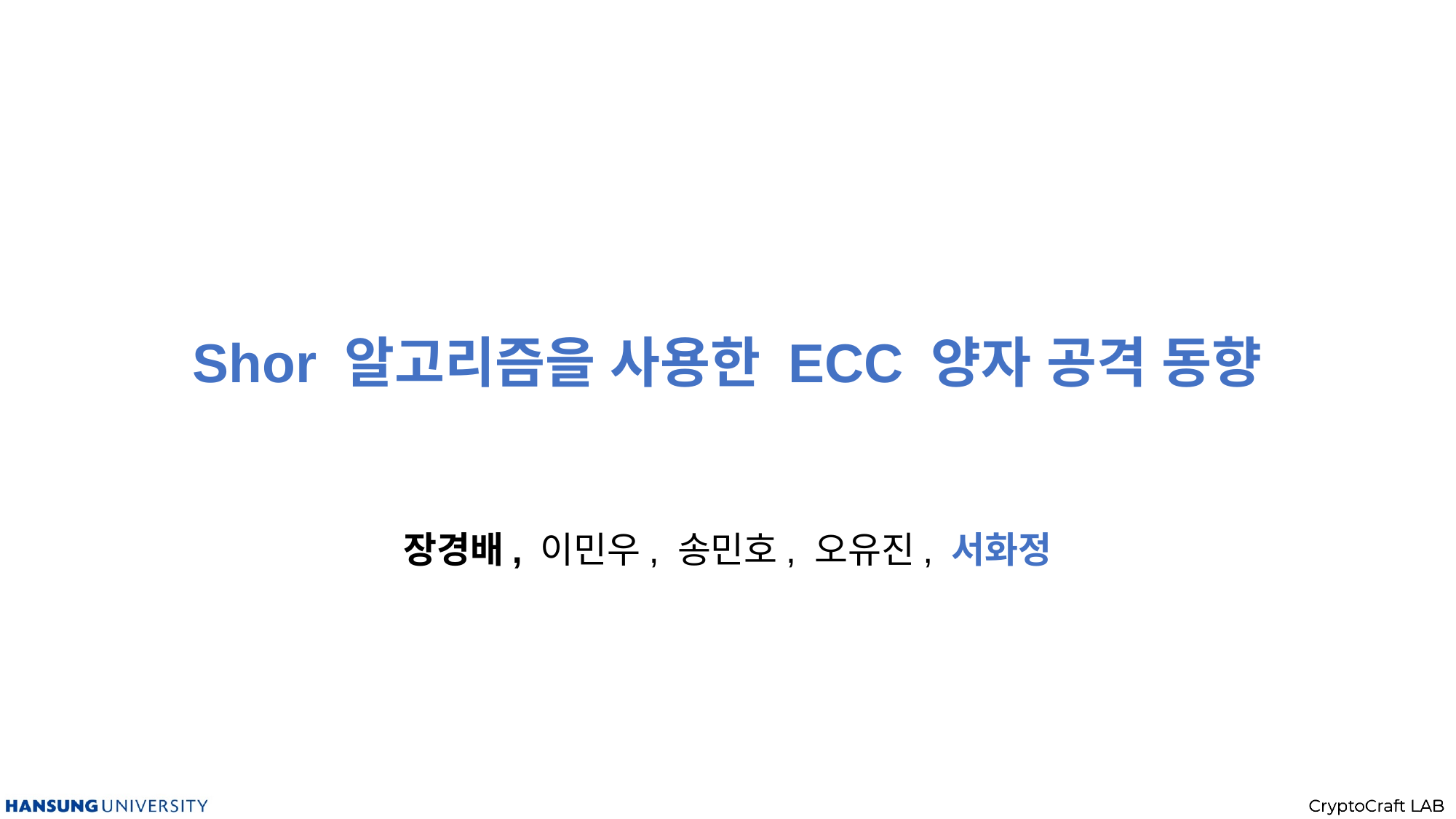

# Shor 알고리즘을 사용한 ECC 양자 공격 동향
장경배, 이민우, 송민호, 오유진, 서화정